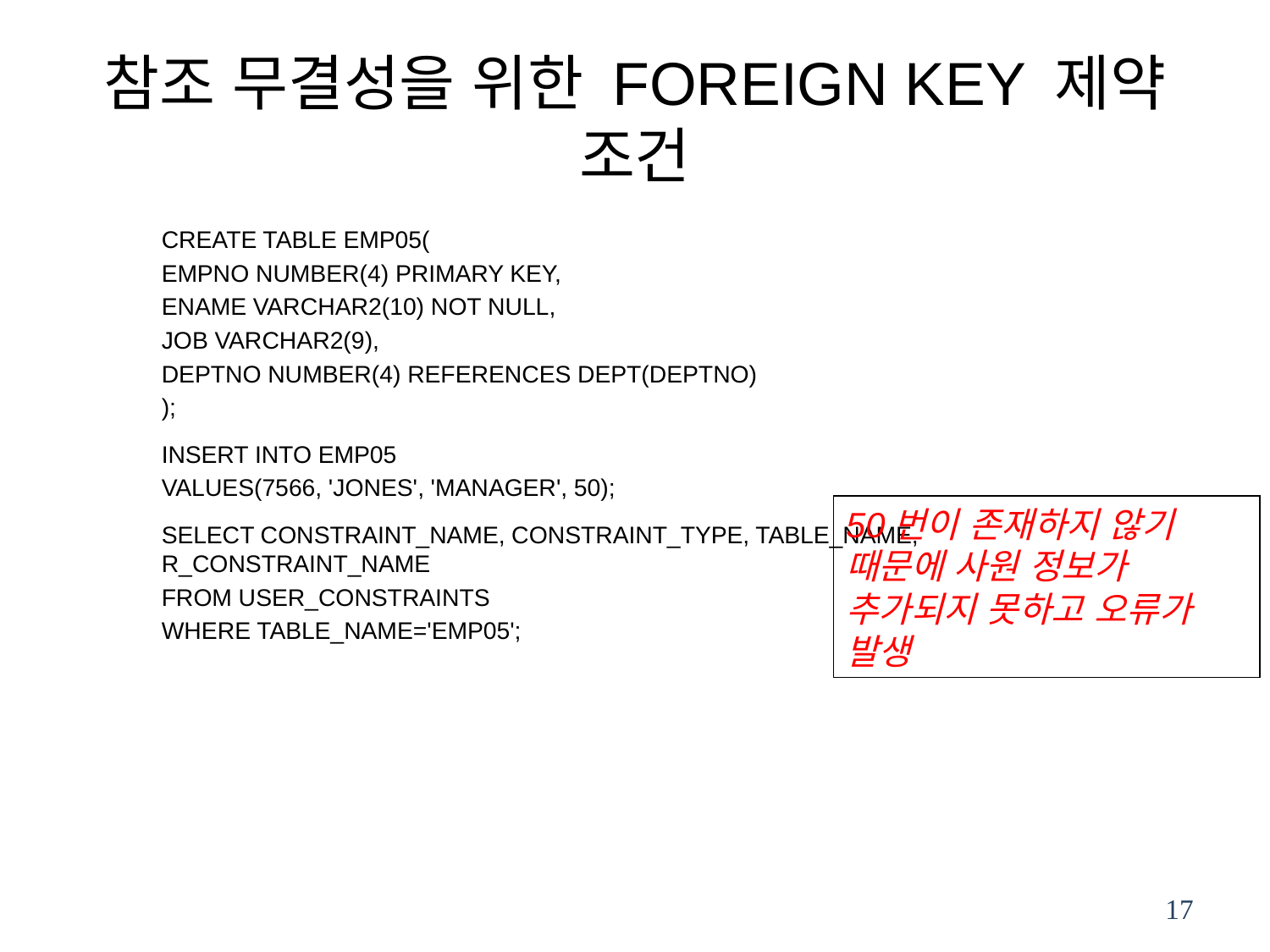

# 참조 무결성을 위한 FOREIGN KEY 제약 조건
CREATE TABLE EMP05(
EMPNO NUMBER(4) PRIMARY KEY,
ENAME VARCHAR2(10) NOT NULL,
JOB VARCHAR2(9),
DEPTNO NUMBER(4) REFERENCES DEPT(DEPTNO)
);

INSERT INTO EMP05
VALUES(7566, 'JONES', 'MANAGER', 50);

SELECT CONSTRAINT_NAME, CONSTRAINT_TYPE, TABLE_NAME, R_CONSTRAINT_NAME
FROM USER_CONSTRAINTS
WHERE TABLE_NAME='EMP05';

50번이 존재하지 않기 때문에 사원 정보가 추가되지 못하고 오류가 발생
17